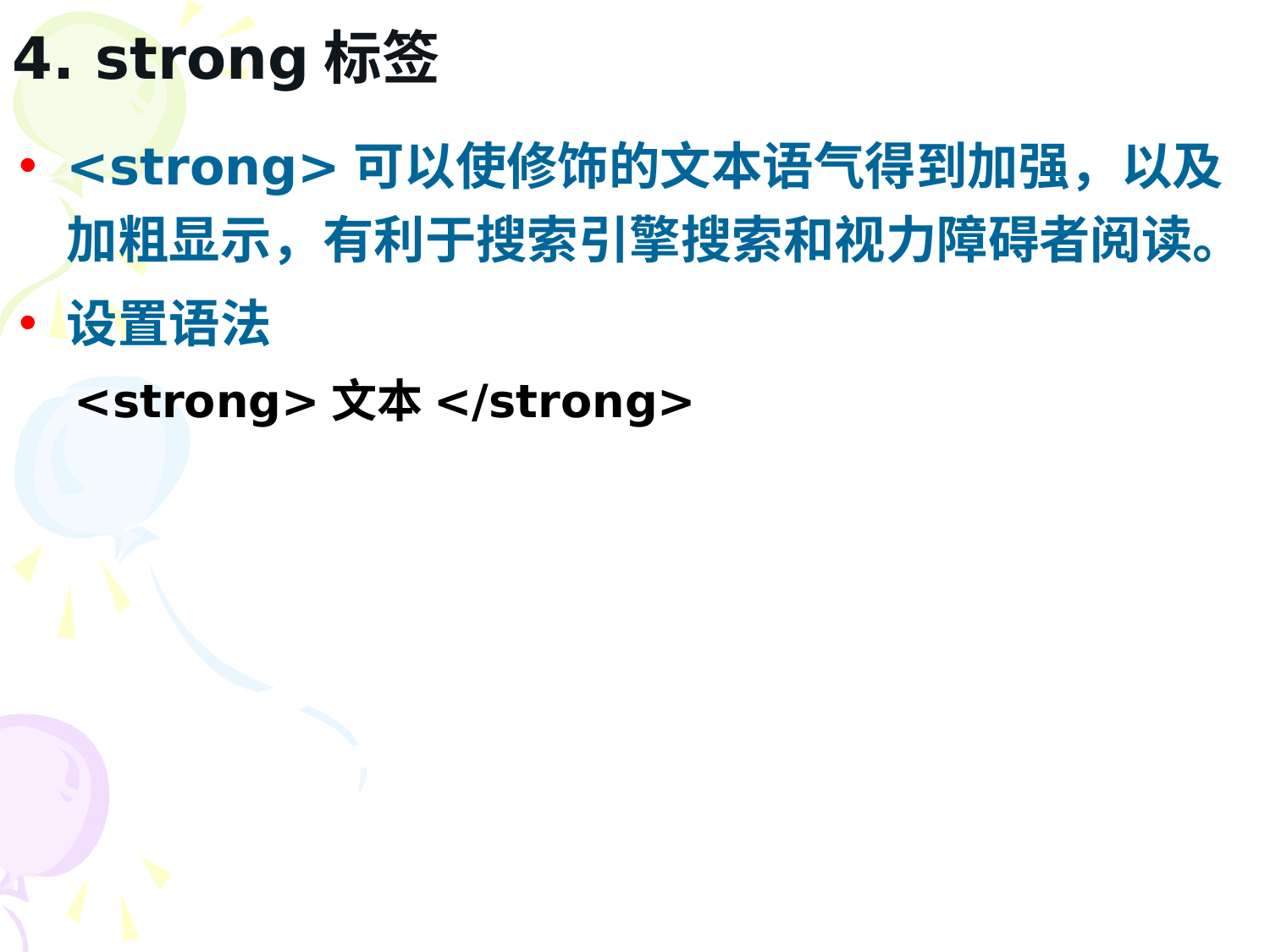

# 4. strong标签

<strong>可以使修饰的文本语气得到加强，以及加粗显示，有利于搜索引擎搜索和视力障碍者阅读。
设置语法
   <strong>文本</strong>